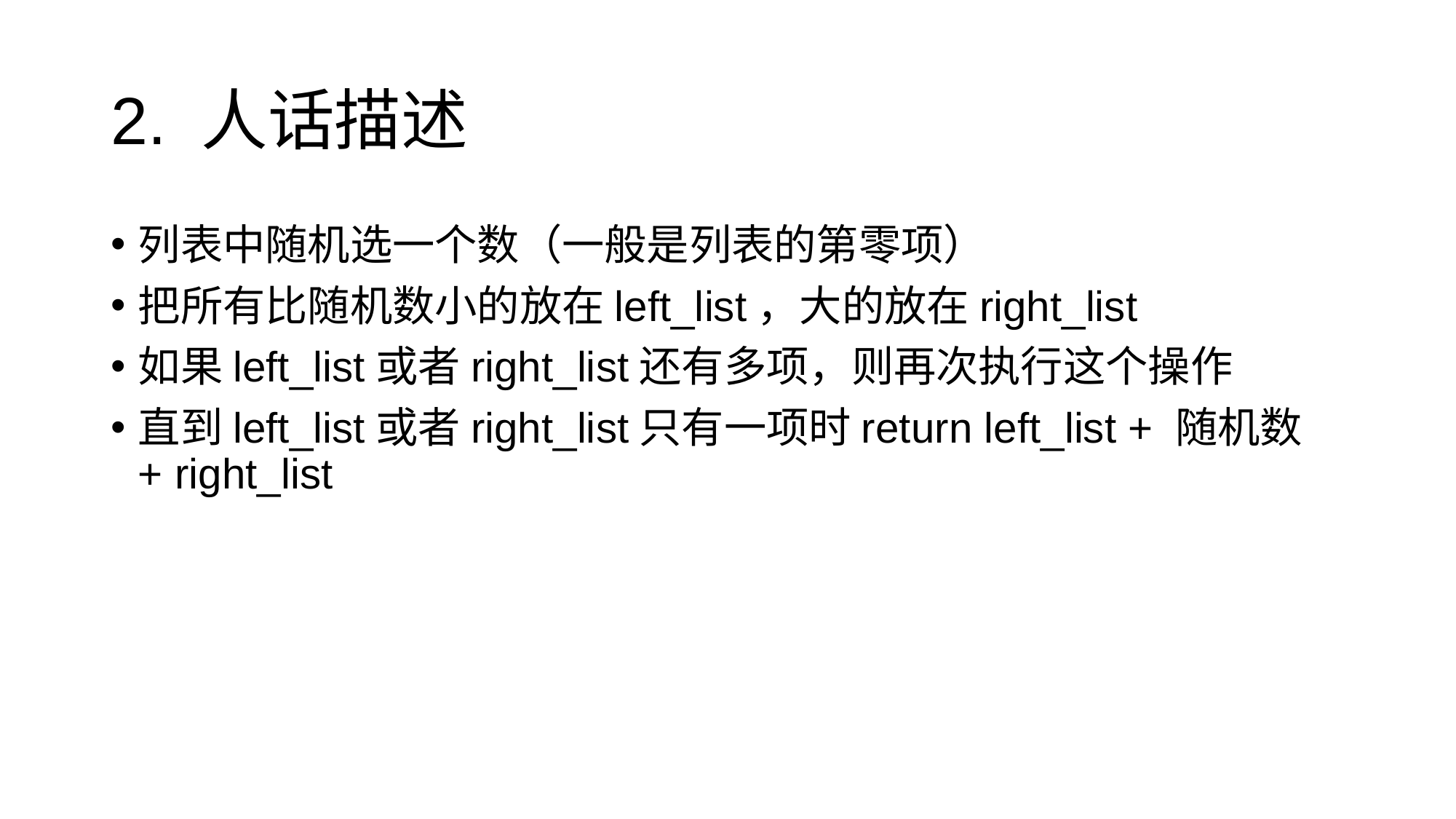

# 2. 人话描述
列表中随机选一个数（一般是列表的第零项）
把所有比随机数小的放在left_list，大的放在right_list
如果left_list或者right_list还有多项，则再次执行这个操作
直到left_list或者right_list只有一项时return left_list + 随机数 + right_list